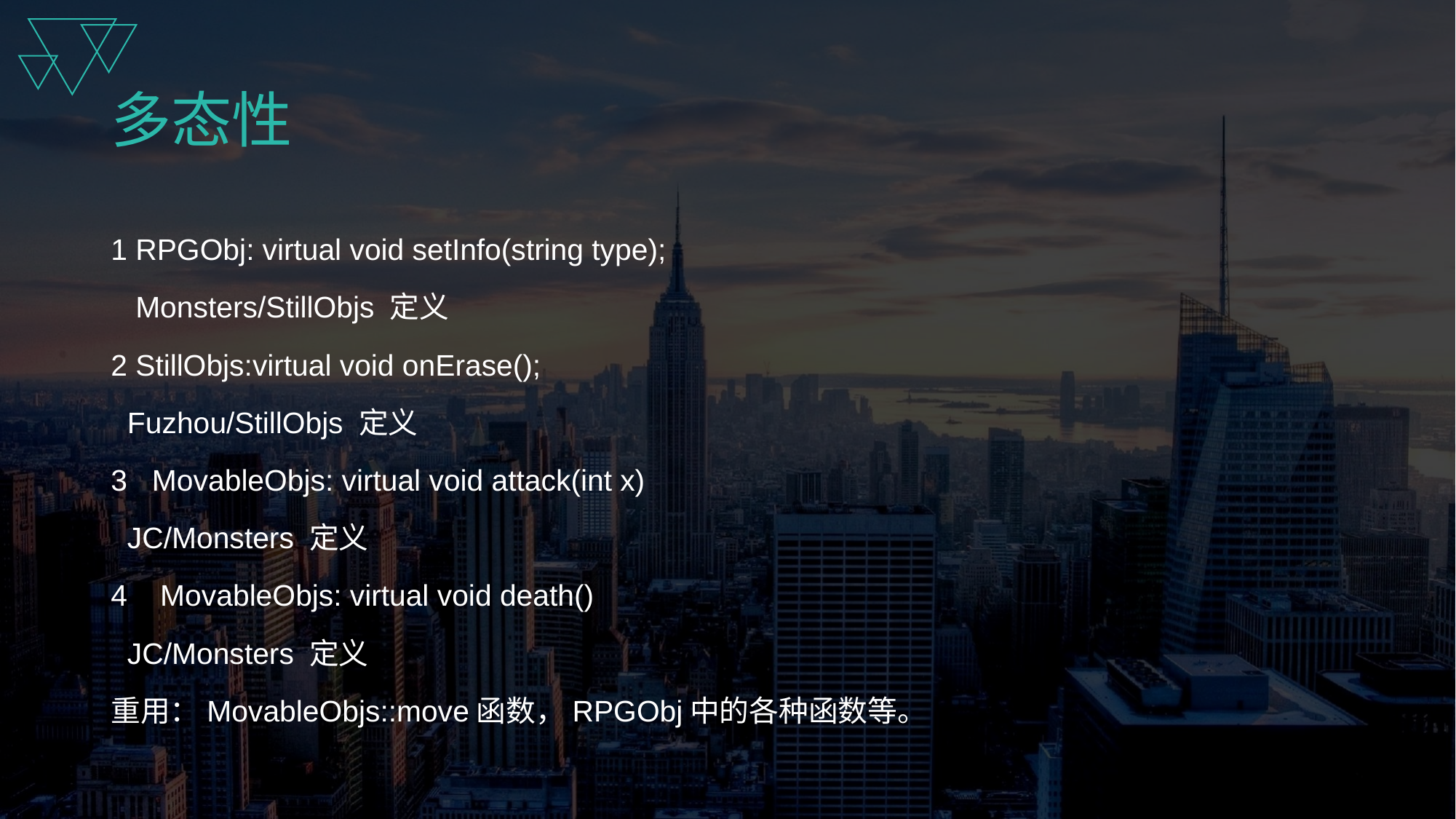

# 多态性
1 RPGObj: virtual void setInfo(string type);
   Monsters/StillObjs 定义
2 StillObjs:virtual void onErase();
  Fuzhou/StillObjs 定义
3   MovableObjs: virtual void attack(int x)
  JC/Monsters 定义
4    MovableObjs: virtual void death()
  JC/Monsters 定义
重用：MovableObjs::move函数，RPGObj中的各种函数等。